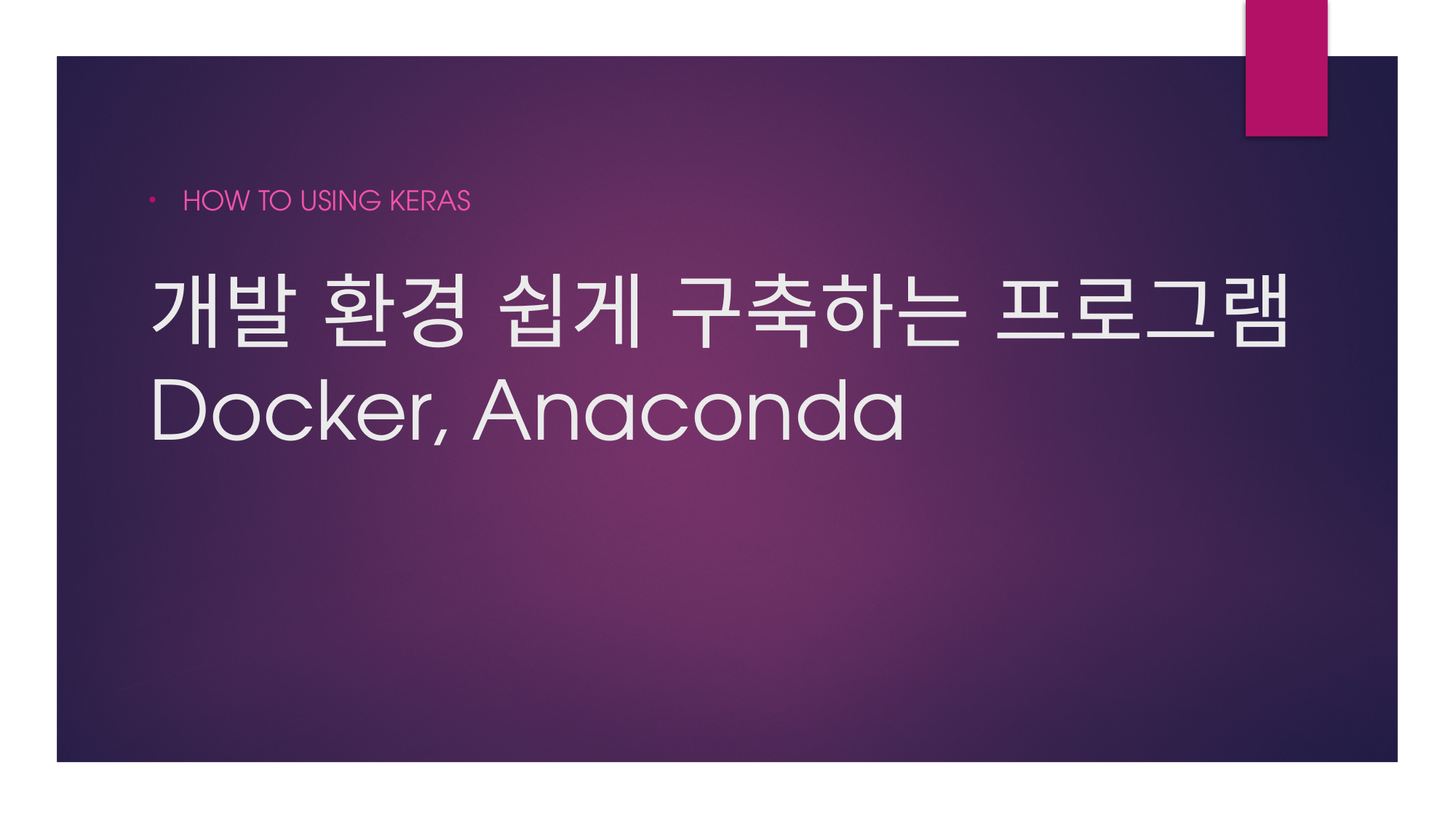

How to using keras
# 개발 환경 쉽게 구축하는 프로그램 Docker, Anaconda